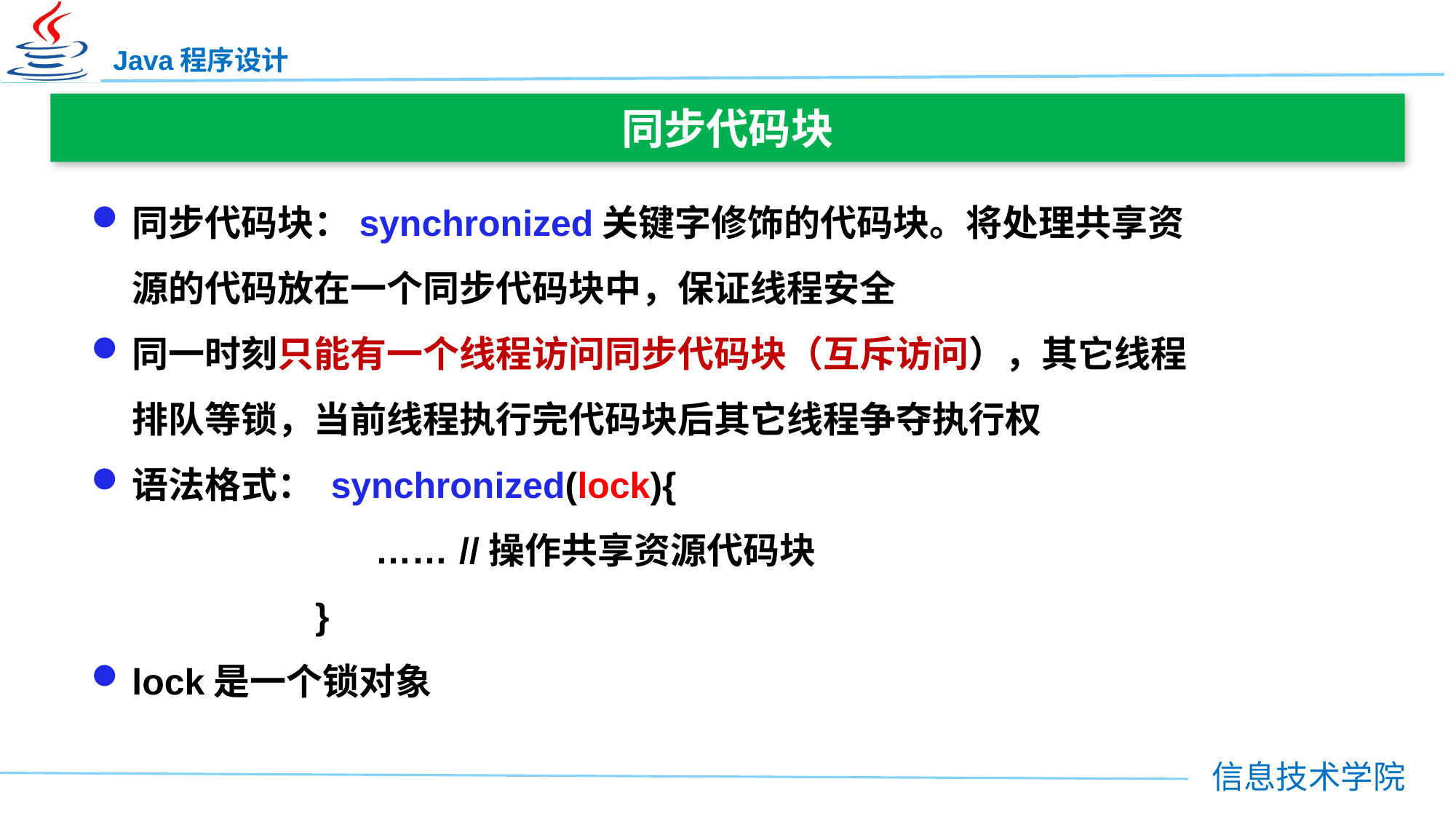

同步代码块
同步代码块：synchronized关键字修饰的代码块。将处理共享资源的代码放在一个同步代码块中，保证线程安全
同一时刻只能有一个线程访问同步代码块（互斥访问），其它线程排队等锁，当前线程执行完代码块后其它线程争夺执行权
语法格式： synchronized(lock){
                            …… //操作共享资源代码块
                      }
lock是一个锁对象